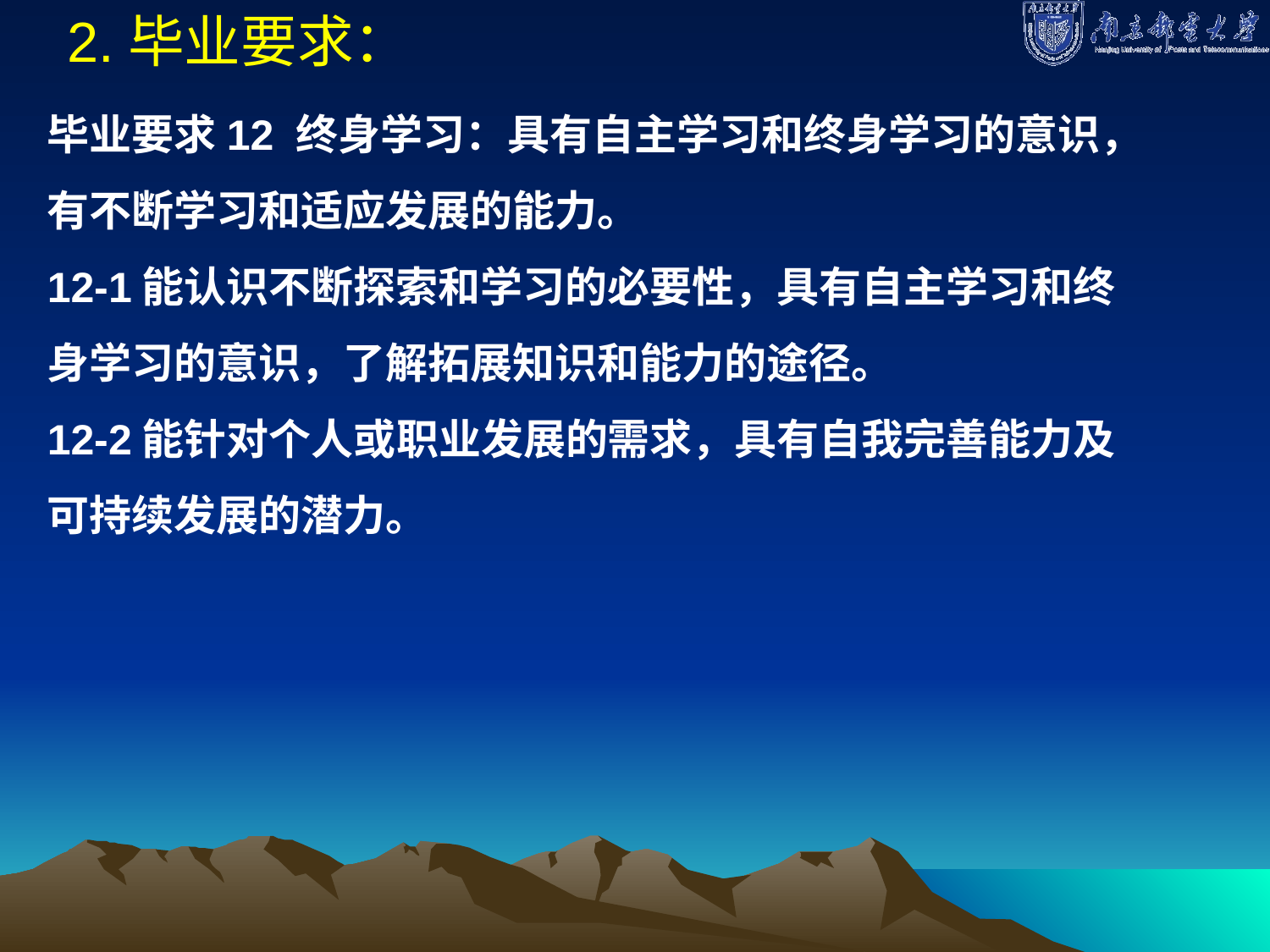

2.毕业要求：
毕业要求12 终身学习：具有自主学习和终身学习的意识，有不断学习和适应发展的能力。
12-1能认识不断探索和学习的必要性，具有自主学习和终身学习的意识，了解拓展知识和能力的途径。
12-2能针对个人或职业发展的需求，具有自我完善能力及可持续发展的潜力。

18